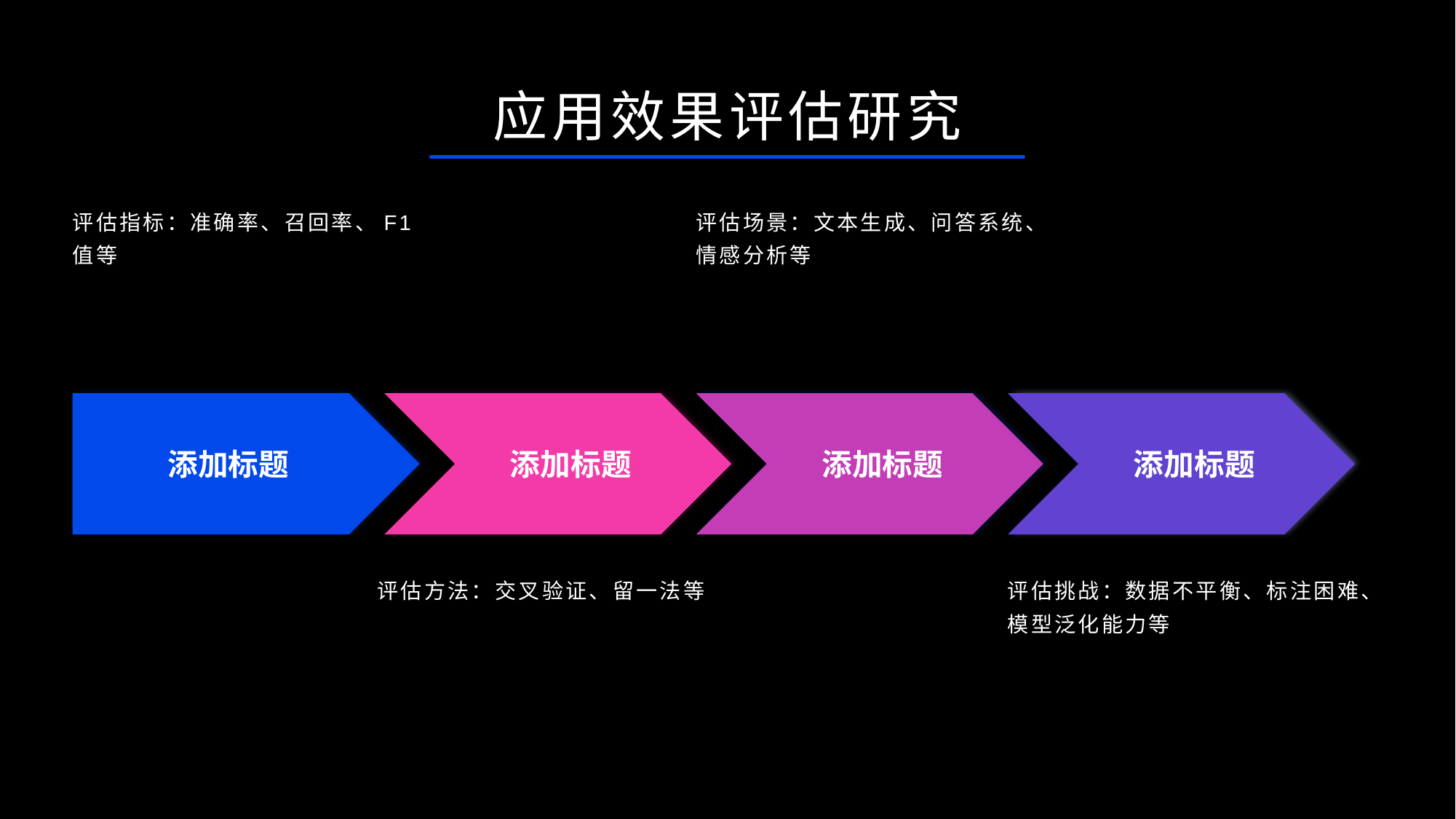

应用效果评估研究
评估指标：准确率、召回率、F1值等
评估场景：文本生成、问答系统、情感分析等
添加标题
添加标题
添加标题
添加标题
评估方法：交叉验证、留一法等
评估挑战：数据不平衡、标注困难、模型泛化能力等